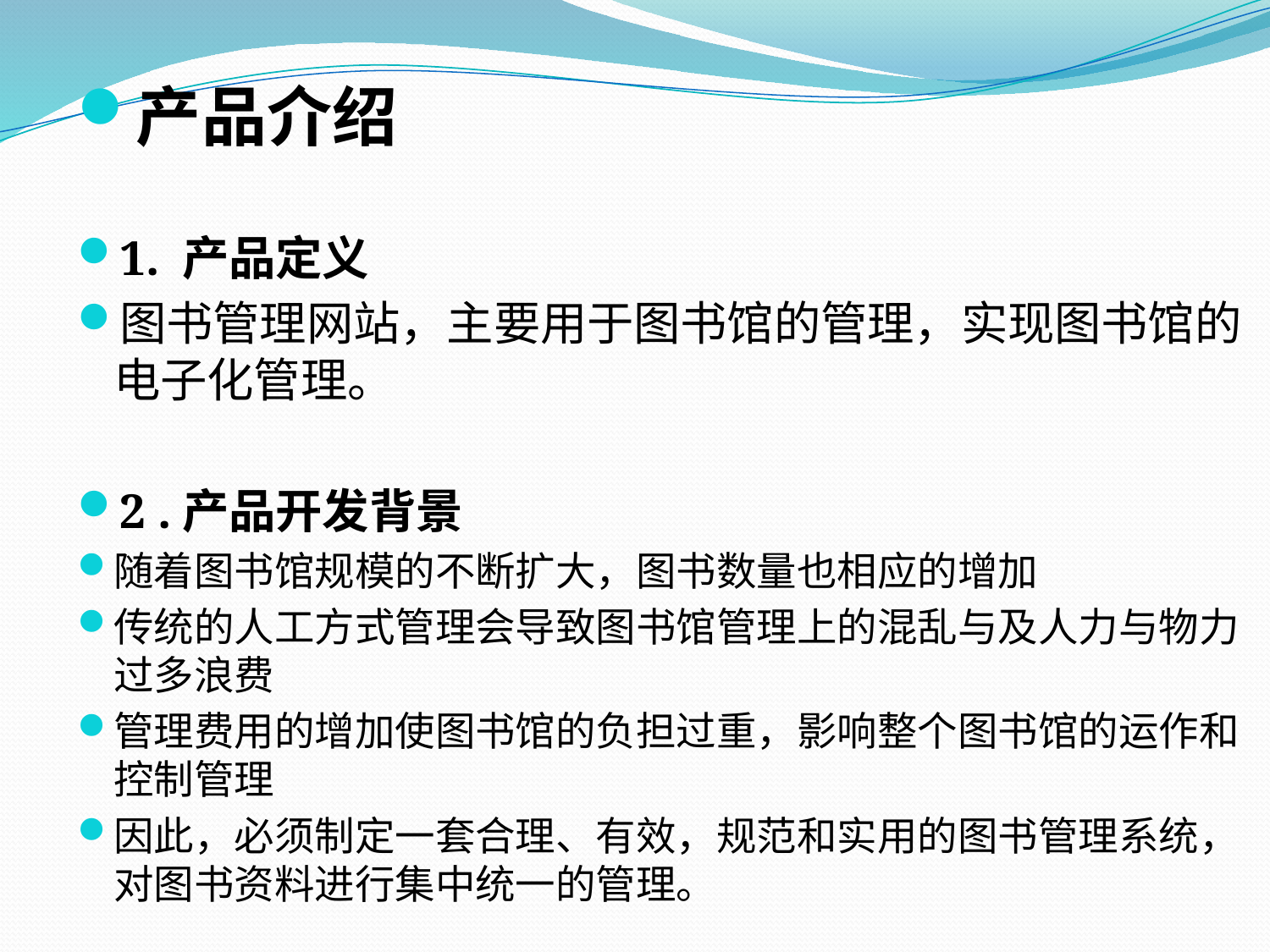

产品介绍

1. 产品定义
图书管理网站，主要用于图书馆的管理，实现图书馆的电子化管理。

2 .产品开发背景
随着图书馆规模的不断扩大，图书数量也相应的增加
传统的人工方式管理会导致图书馆管理上的混乱与及人力与物力过多浪费
管理费用的增加使图书馆的负担过重，影响整个图书馆的运作和控制管理
因此，必须制定一套合理、有效，规范和实用的图书管理系统，对图书资料进行集中统一的管理。